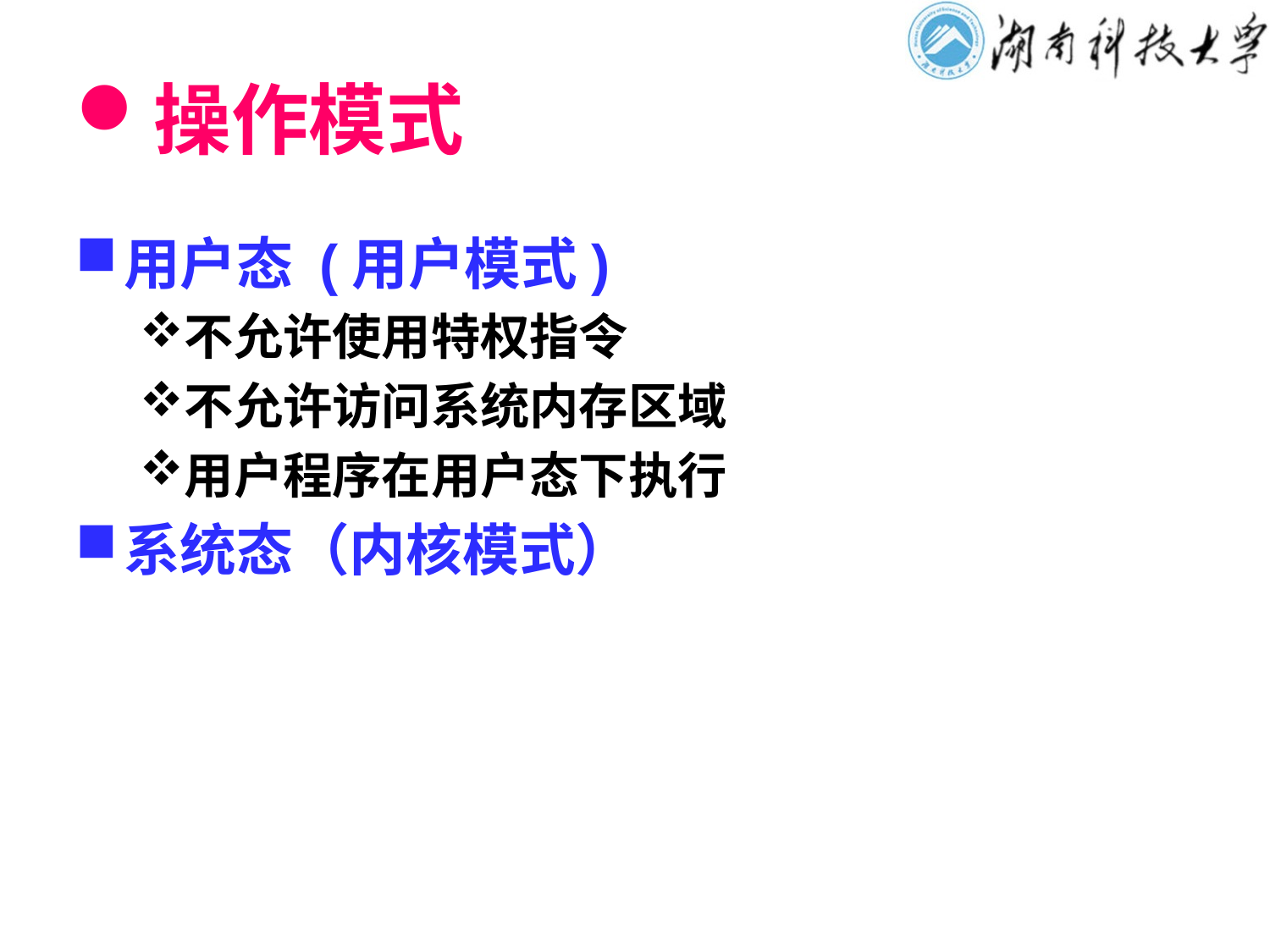

# 操作模式
用户态 (用户模式)
不允许使用特权指令
不允许访问系统内存区域
用户程序在用户态下执行
系统态（内核模式）